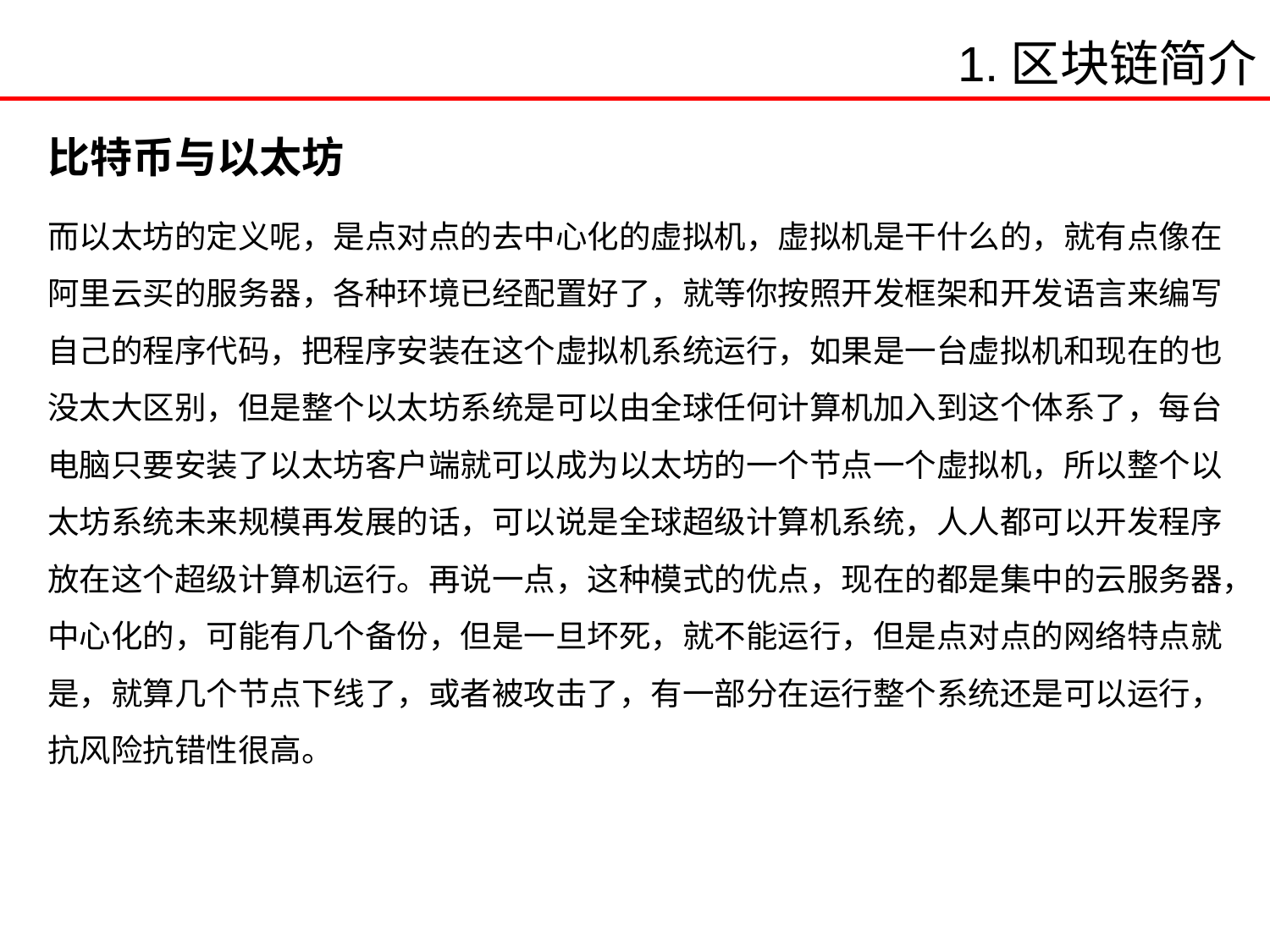

1.区块链简介
比特币与以太坊
而以太坊的定义呢，是点对点的去中心化的虚拟机，虚拟机是干什么的，就有点像在阿里云买的服务器，各种环境已经配置好了，就等你按照开发框架和开发语言来编写自己的程序代码，把程序安装在这个虚拟机系统运行，如果是一台虚拟机和现在的也没太大区别，但是整个以太坊系统是可以由全球任何计算机加入到这个体系了，每台电脑只要安装了以太坊客户端就可以成为以太坊的一个节点一个虚拟机，所以整个以太坊系统未来规模再发展的话，可以说是全球超级计算机系统，人人都可以开发程序放在这个超级计算机运行。再说一点，这种模式的优点，现在的都是集中的云服务器，中心化的，可能有几个备份，但是一旦坏死，就不能运行，但是点对点的网络特点就是，就算几个节点下线了，或者被攻击了，有一部分在运行整个系统还是可以运行，抗风险抗错性很高。